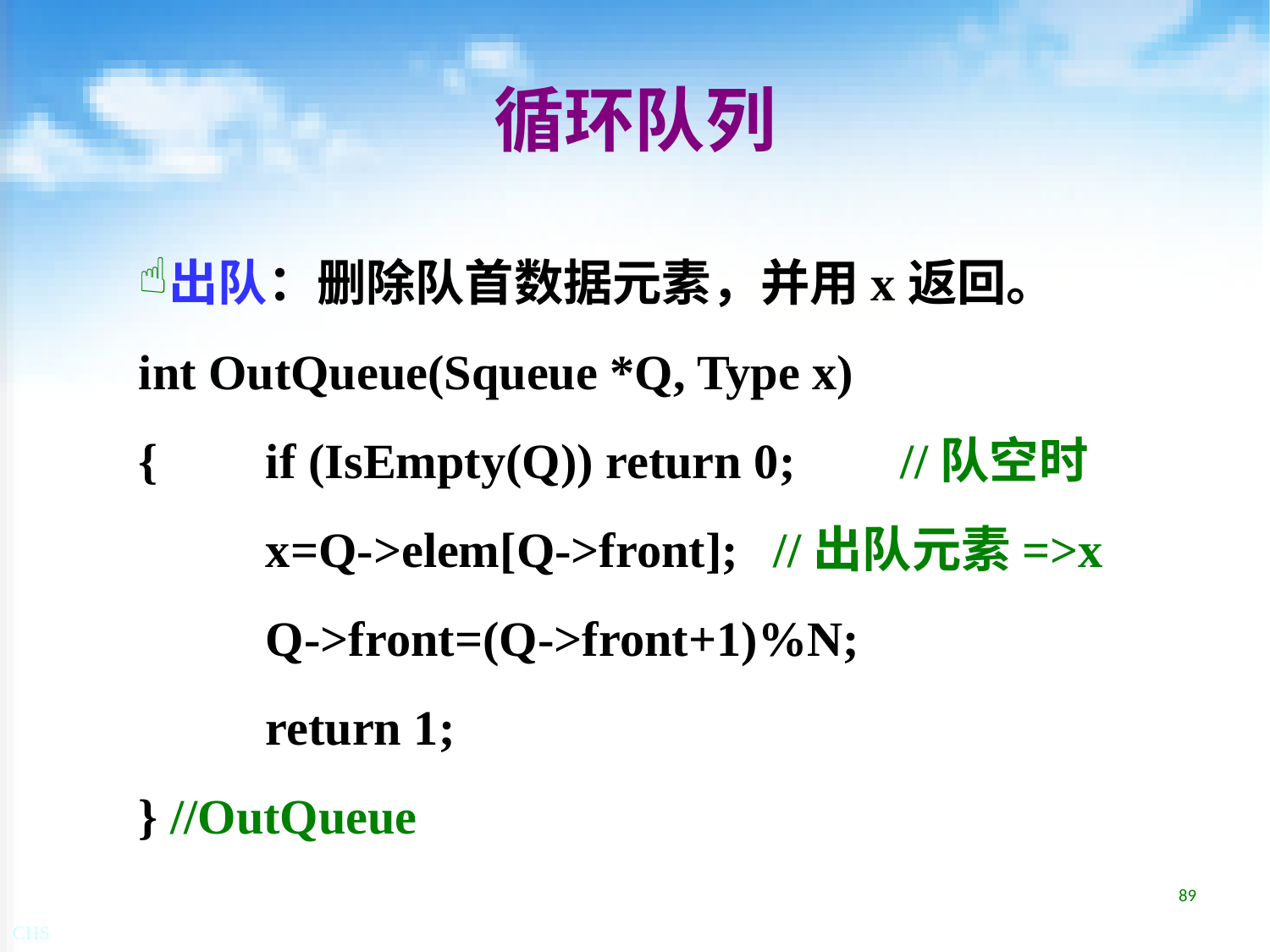

# 循环队列
出队：删除队首数据元素，并用x返回。
int OutQueue(Squeue *Q, Type x)
{	if (IsEmpty(Q)) return 0;	//队空时
	x=Q->elem[Q->front];	//出队元素=>x
	Q->front=(Q->front+1)%N;
	return 1;
} //OutQueue
89